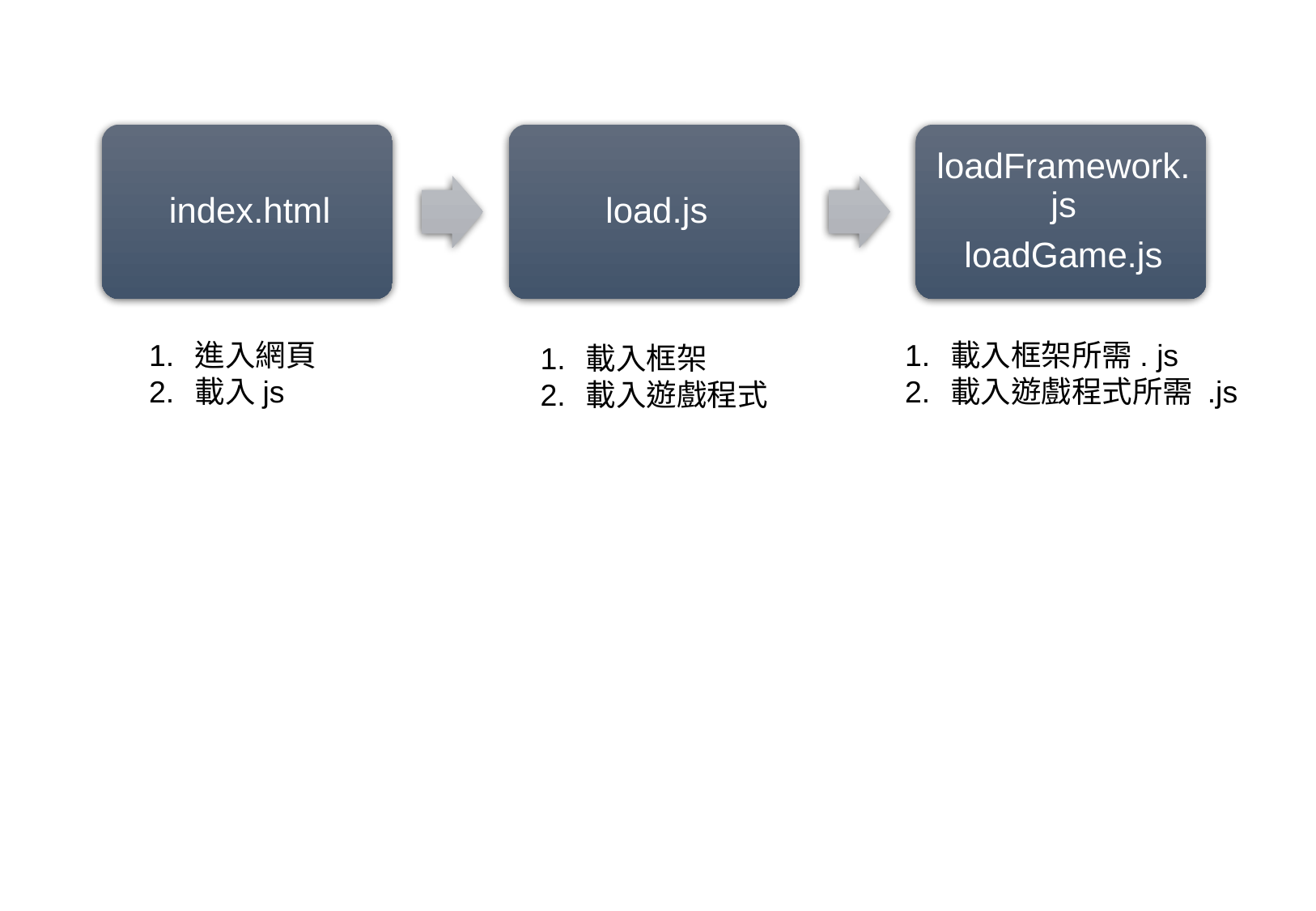

index.html

load.js

loadFramework.js
loadGame.js
進入網頁
載入js
載入框架所需. js
載入遊戲程式所需 .js
載入框架
載入遊戲程式